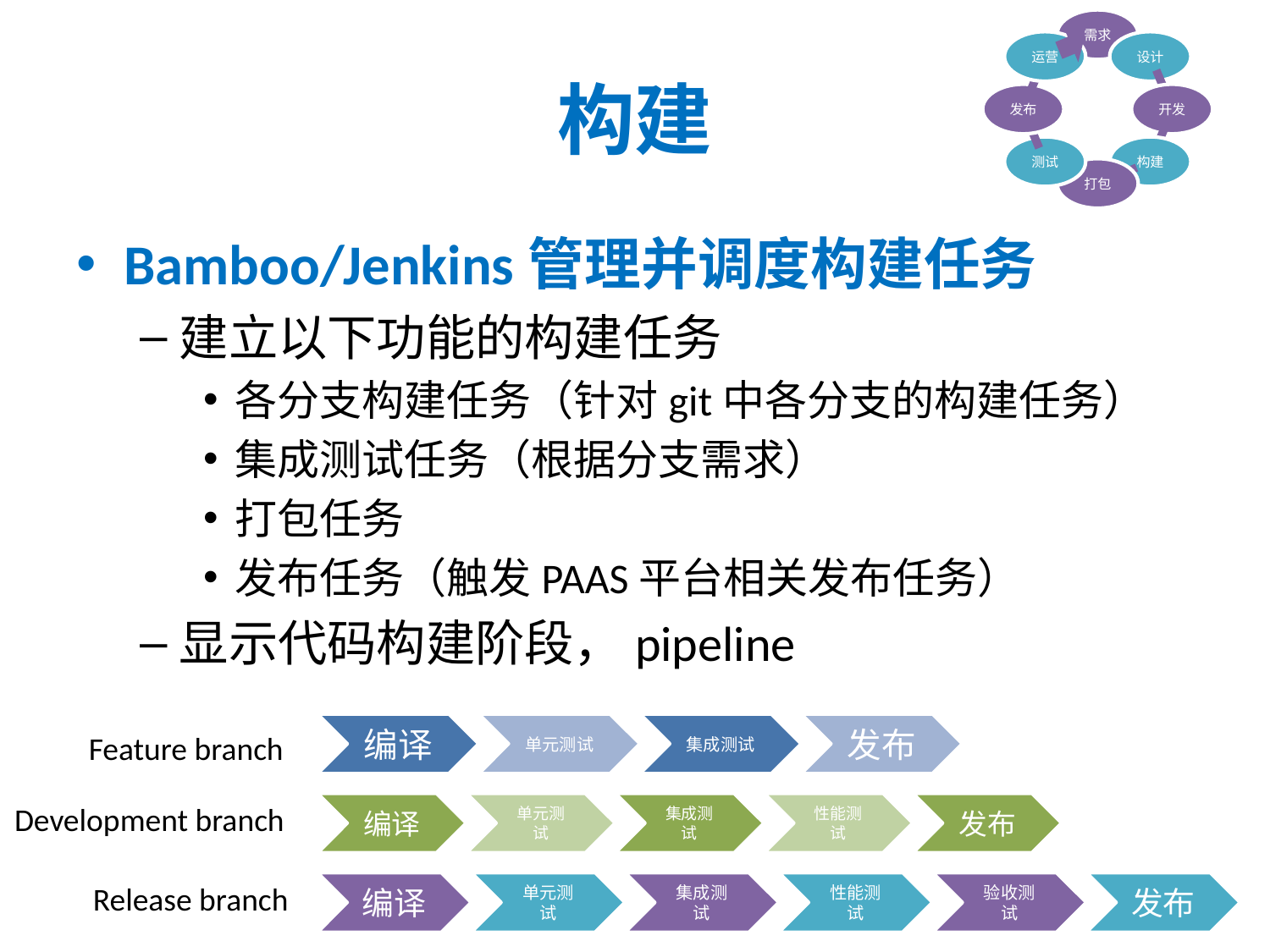

需求
设计
开发
构建
运营
打包
测试
发布
# 构建
Bamboo/Jenkins管理并调度构建任务
建立以下功能的构建任务
各分支构建任务（针对git中各分支的构建任务）
集成测试任务（根据分支需求）
打包任务
发布任务（触发PAAS平台相关发布任务）
显示代码构建阶段，pipeline
编译
集成测试
单元测试
发布
Feature branch
Development branch
编译
集成测试
单元测试
发布
性能测试
Release branch
编译
集成测试
单元测试
发布
验收测试
性能测试